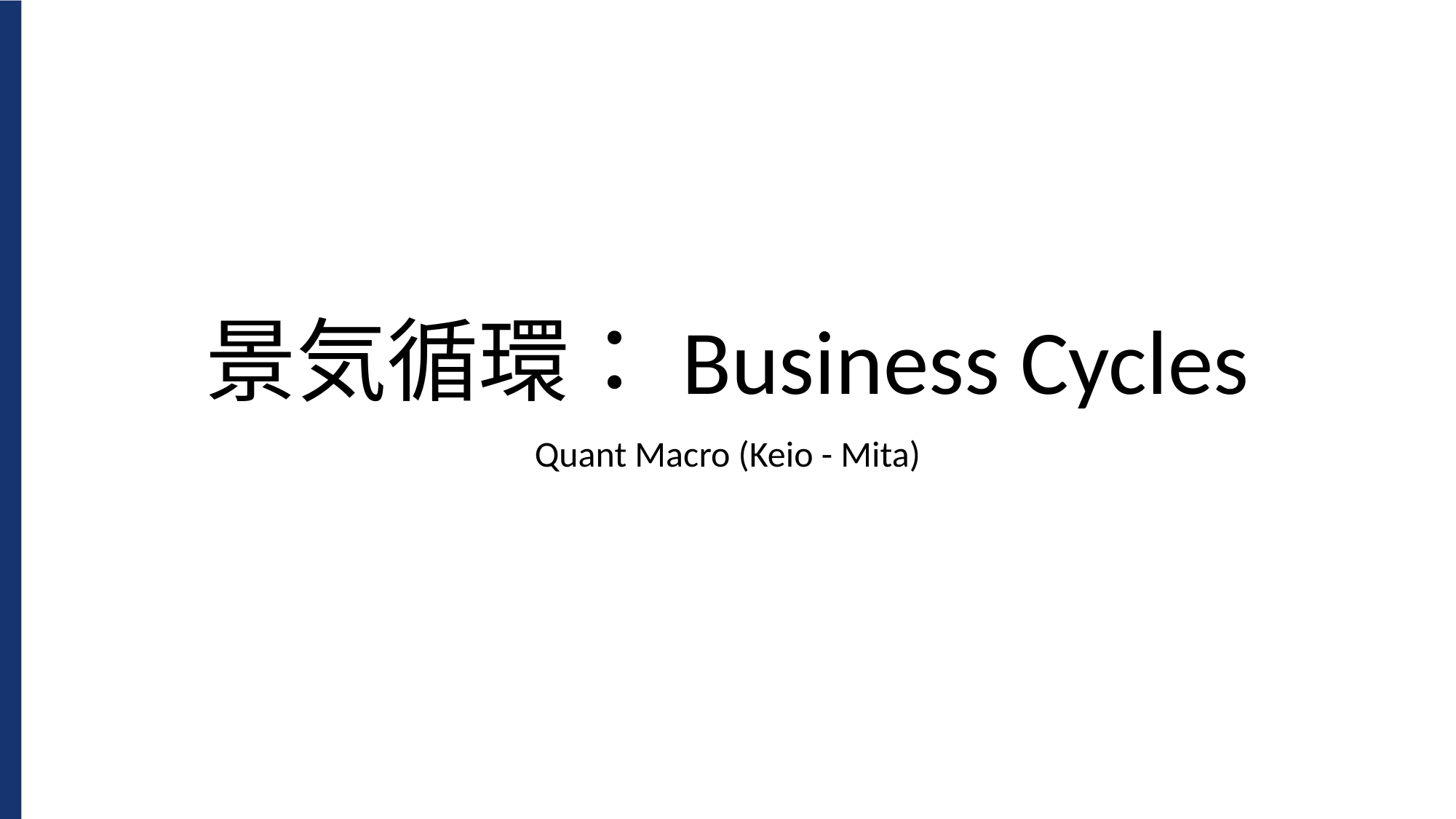

# 景気循環：Business Cycles
Quant Macro (Keio - Mita)